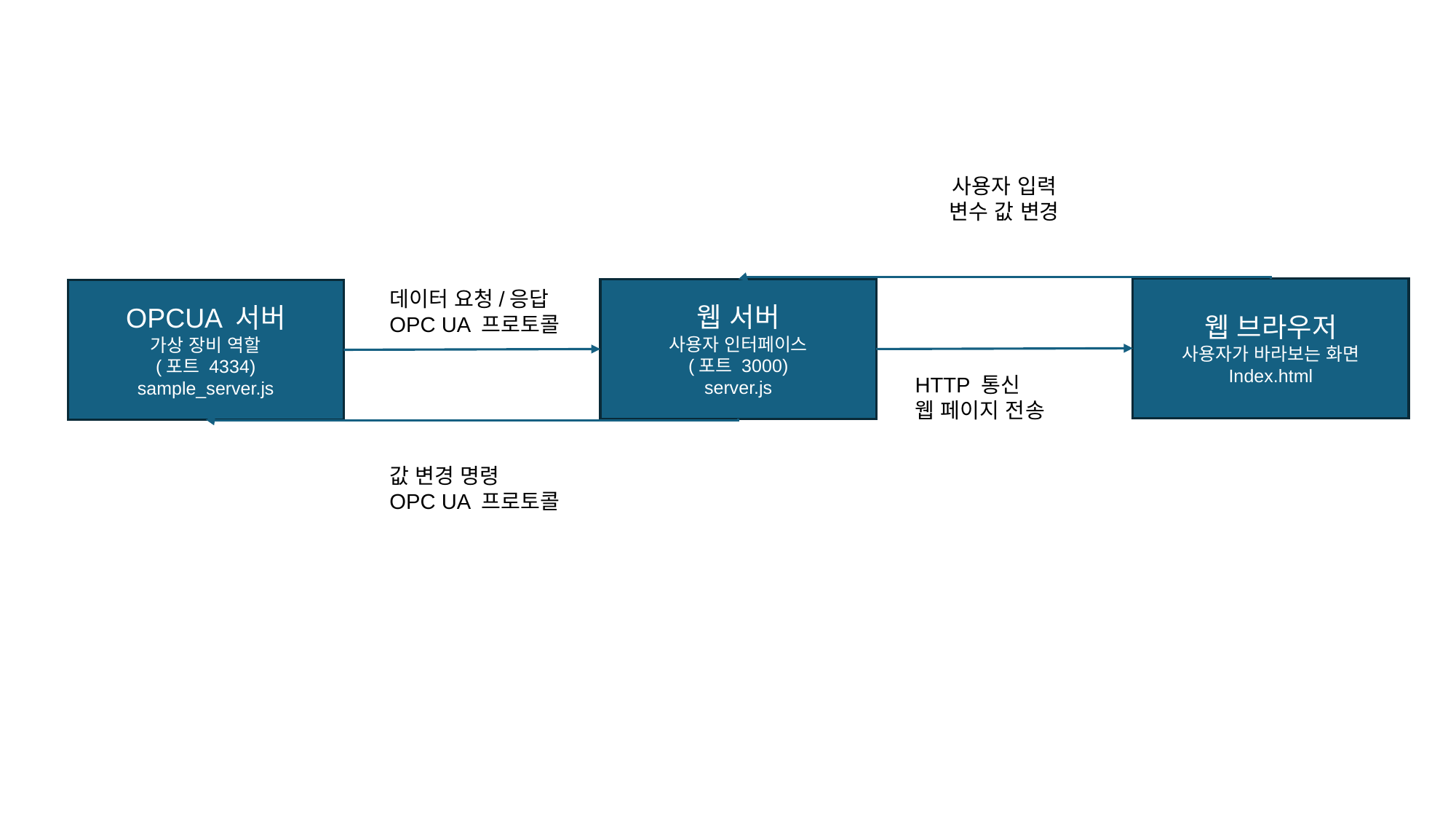

사용자 입력
변수 값 변경
웹 브라우저
사용자가 바라보는 화면
Index.html
웹 서버
사용자 인터페이스
(포트 3000)
server.js
OPCUA 서버
가상 장비 역할
(포트 4334)
sample_server.js
데이터 요청/응답
OPC UA 프로토콜
HTTP 통신
웹 페이지 전송
값 변경 명령
OPC UA 프로토콜